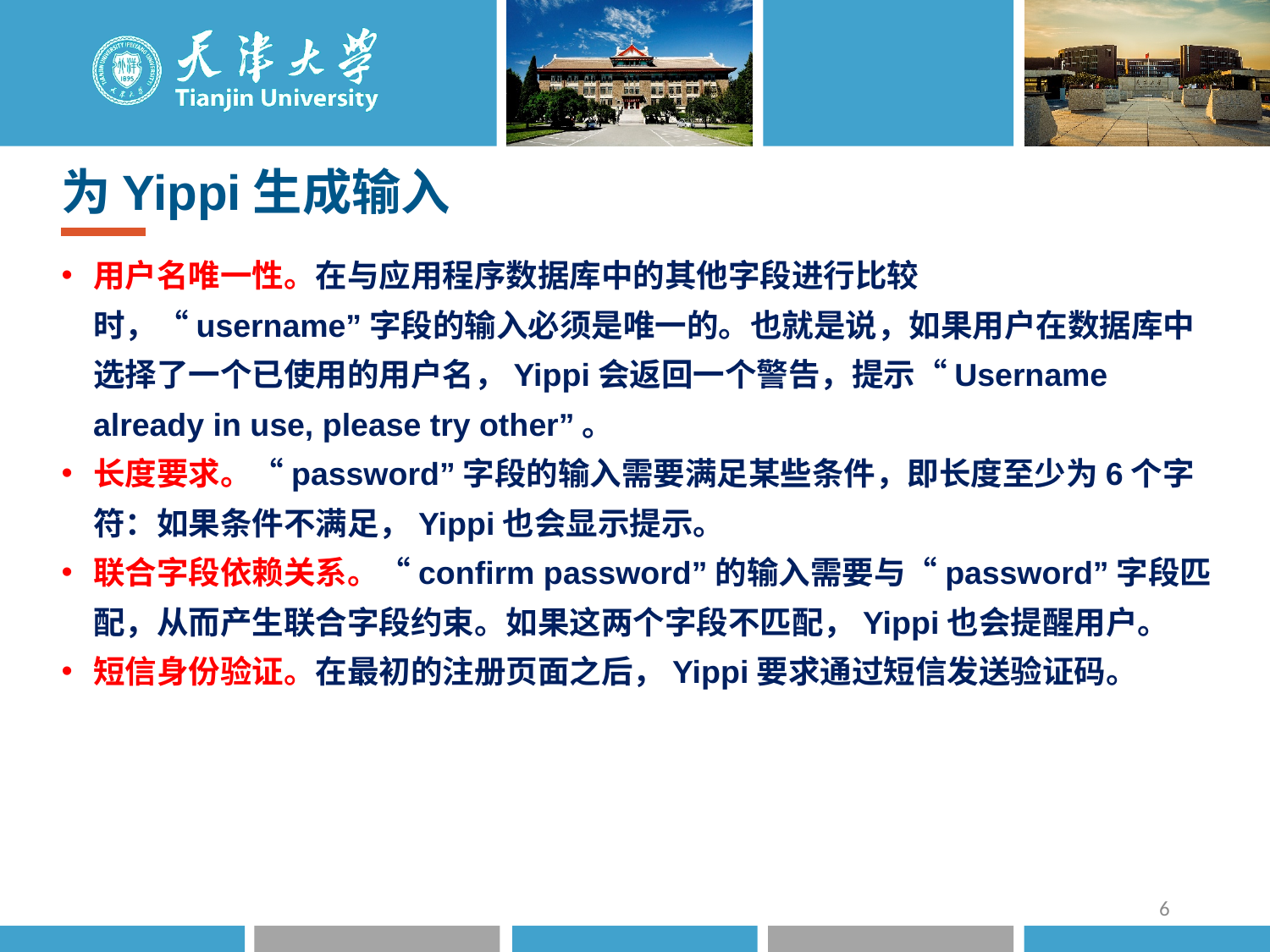

为Yippi生成输入
用户名唯一性。在与应用程序数据库中的其他字段进行比较时，“username”字段的输入必须是唯一的。也就是说，如果用户在数据库中选择了一个已使用的用户名，Yippi会返回一个警告，提示“Username already in use, please try other”。
长度要求。“password”字段的输入需要满足某些条件，即长度至少为6个字符：如果条件不满足，Yippi也会显示提示。
联合字段依赖关系。“confirm password”的输入需要与“password”字段匹配，从而产生联合字段约束。如果这两个字段不匹配，Yippi也会提醒用户。
短信身份验证。在最初的注册页面之后，Yippi要求通过短信发送验证码。
6